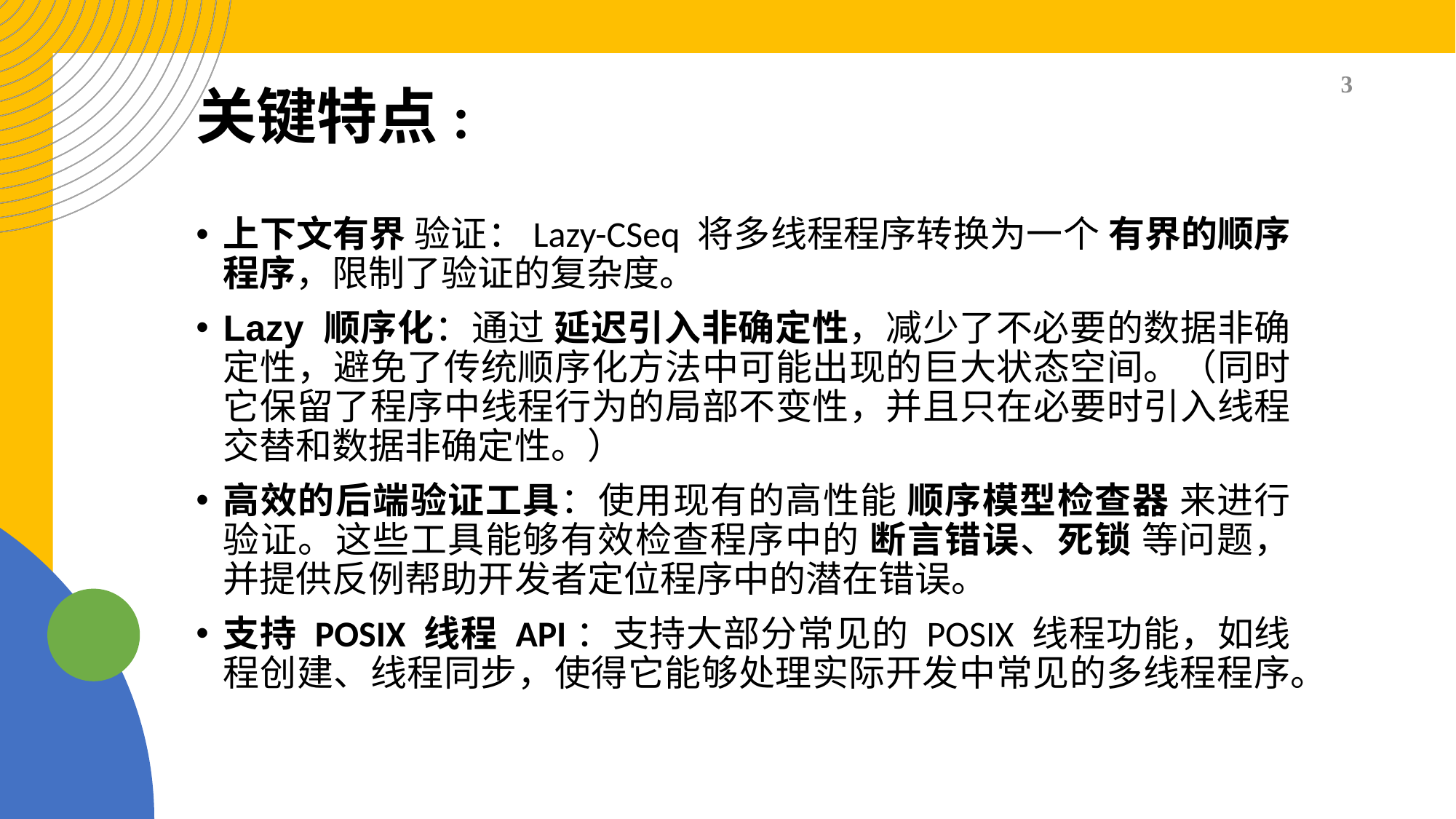

# 关键特点:
3
上下文有界 验证：Lazy-CSeq 将多线程程序转换为一个 有界的顺序程序，限制了验证的复杂度。
Lazy 顺序化：通过 延迟引入非确定性，减少了不必要的数据非确定性，避免了传统顺序化方法中可能出现的巨大状态空间。（同时它保留了程序中线程行为的局部不变性，并且只在必要时引入线程交替和数据非确定性。）
高效的后端验证工具：使用现有的高性能 顺序模型检查器 来进行验证。这些工具能够有效检查程序中的 断言错误、死锁 等问题，并提供反例帮助开发者定位程序中的潜在错误。
支持 POSIX 线程 API：支持大部分常见的 POSIX 线程功能，如线程创建、线程同步，使得它能够处理实际开发中常见的多线程程序。